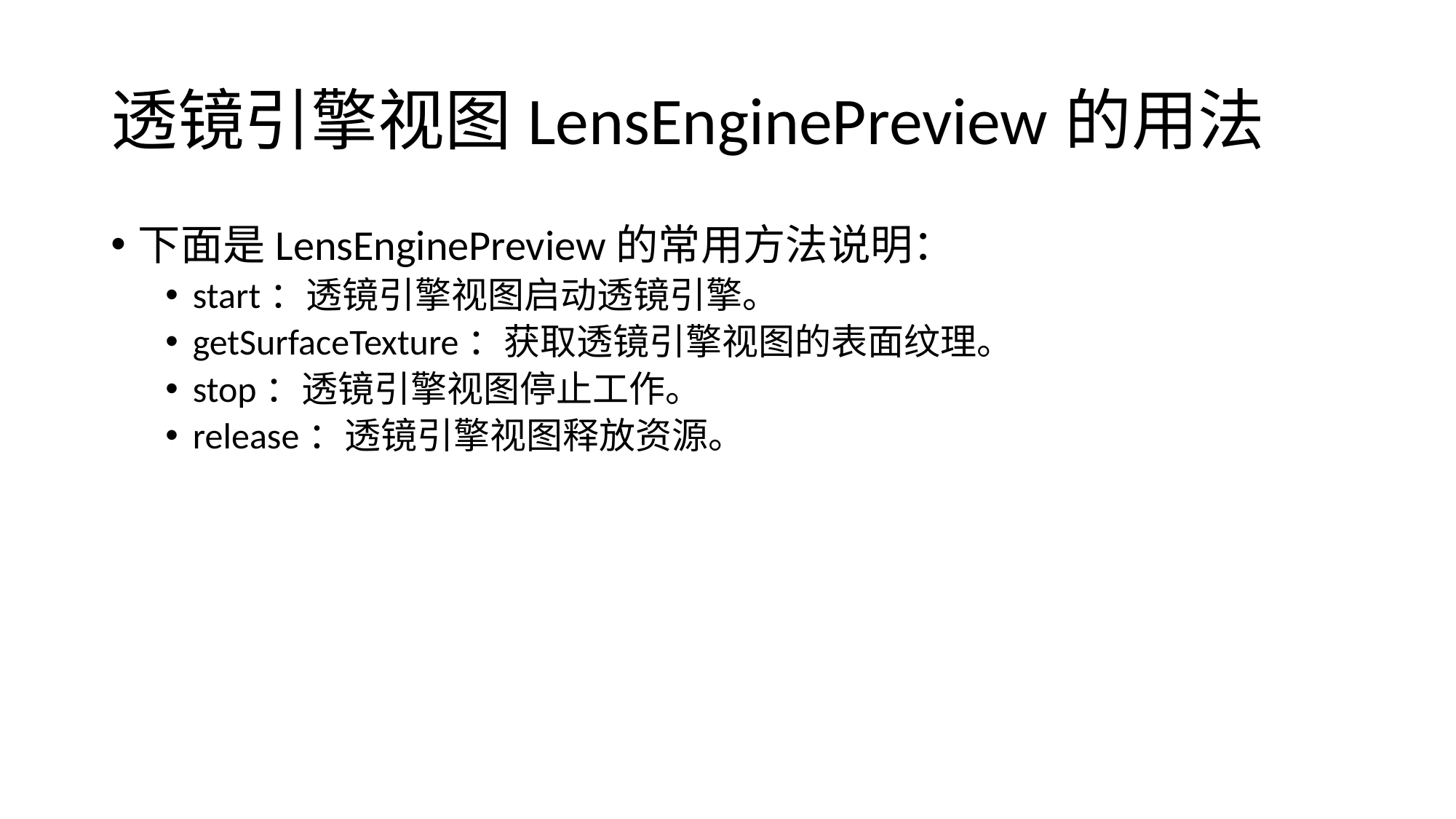

# 透镜引擎视图LensEnginePreview的用法
下面是LensEnginePreview的常用方法说明：
start：透镜引擎视图启动透镜引擎。
getSurfaceTexture：获取透镜引擎视图的表面纹理。
stop：透镜引擎视图停止工作。
release：透镜引擎视图释放资源。